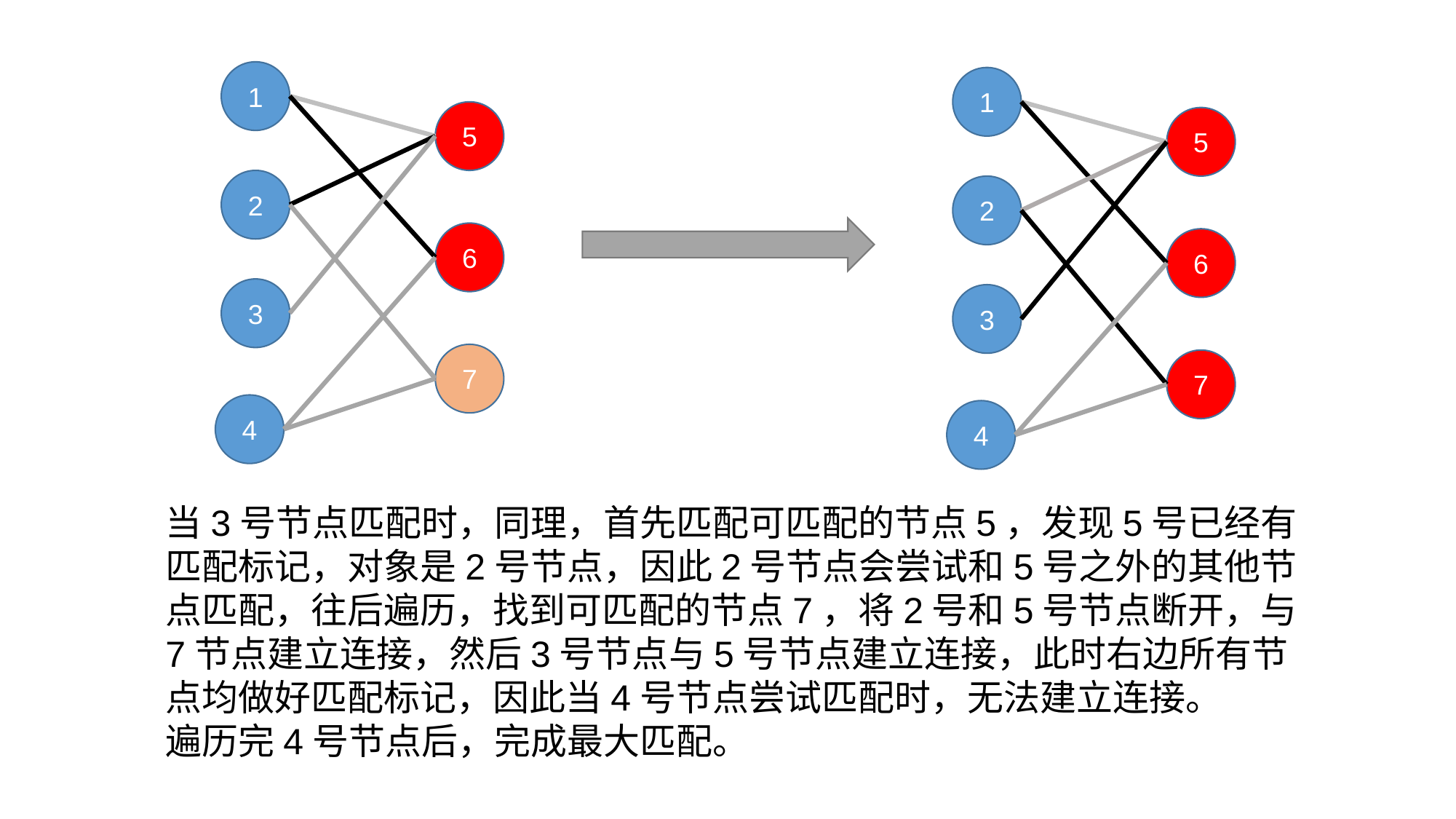

1
1
5
5
2
2

6
6
3
3
7
7
4
4
当3号节点匹配时，同理，首先匹配可匹配的节点5，发现5号已经有匹配标记，对象是2号节点，因此2号节点会尝试和5号之外的其他节点匹配，往后遍历，找到可匹配的节点7，将2号和5号节点断开，与7节点建立连接，然后3号节点与5号节点建立连接，此时右边所有节点均做好匹配标记，因此当4号节点尝试匹配时，无法建立连接。
遍历完4号节点后，完成最大匹配。